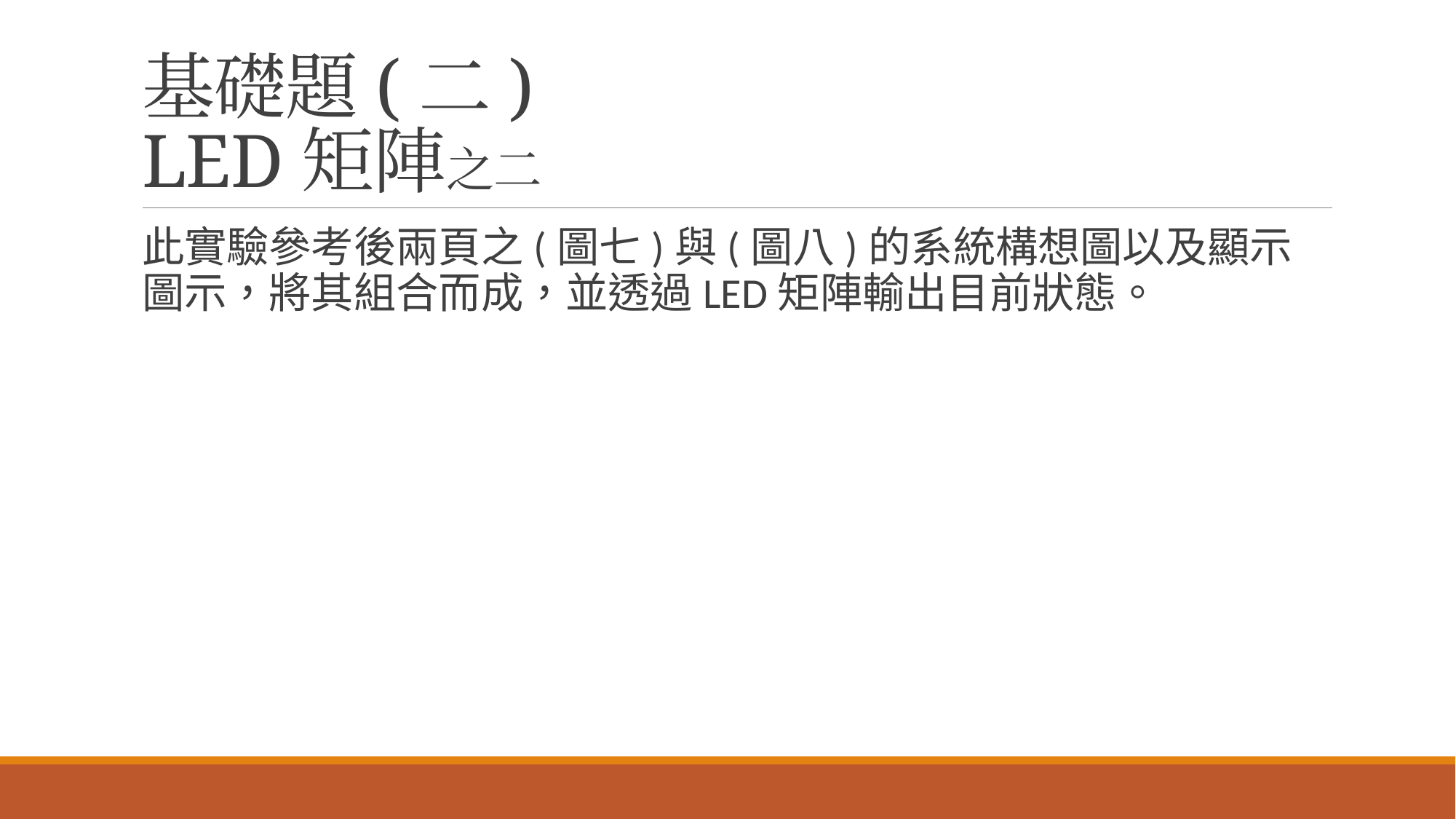

# 基礎題(二) LED矩陣之二
此實驗參考後兩頁之(圖七)與(圖八)的系統構想圖以及顯示圖示，將其組合而成，並透過LED矩陣輸出目前狀態。